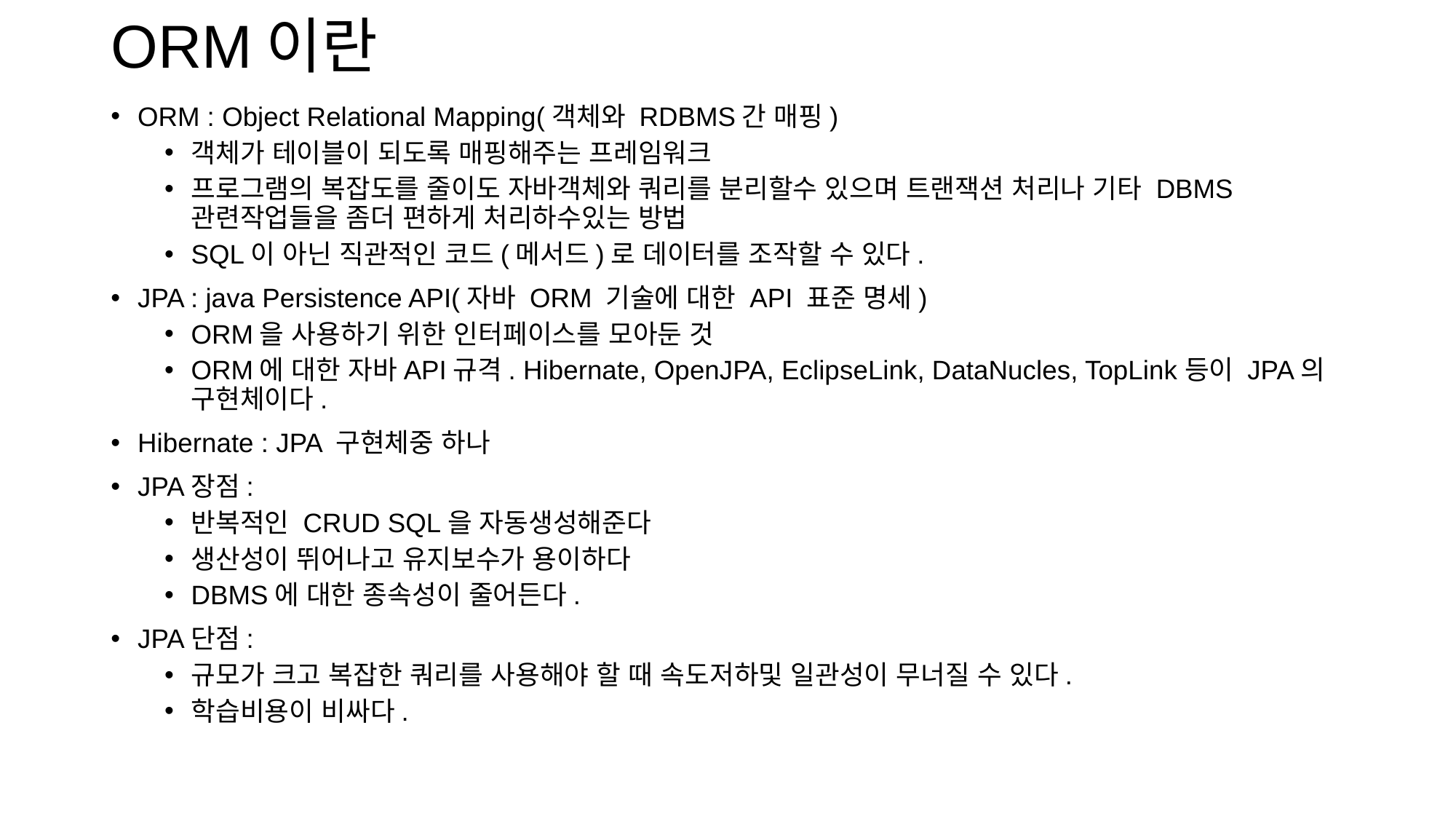

# ORM이란
ORM : Object Relational Mapping(객체와 RDBMS간 매핑)
객체가 테이블이 되도록 매핑해주는 프레임워크
프로그램의 복잡도를 줄이도 자바객체와 쿼리를 분리할수 있으며 트랜잭션 처리나 기타 DBMS 관련작업들을 좀더 편하게 처리하수있는 방법
SQL이 아닌 직관적인 코드(메서드)로 데이터를 조작할 수 있다.
JPA : java Persistence API(자바 ORM 기술에 대한 API 표준 명세)
ORM을 사용하기 위한 인터페이스를 모아둔 것
ORM에 대한 자바API규격. Hibernate, OpenJPA, EclipseLink, DataNucles, TopLink등이 JPA의 구현체이다.
Hibernate : JPA 구현체중 하나
JPA장점:
반복적인 CRUD SQL을 자동생성해준다
생산성이 뛰어나고 유지보수가 용이하다
DBMS에 대한 종속성이 줄어든다.
JPA단점:
규모가 크고 복잡한 쿼리를 사용해야 할 때 속도저하및 일관성이 무너질 수 있다.
학습비용이 비싸다.